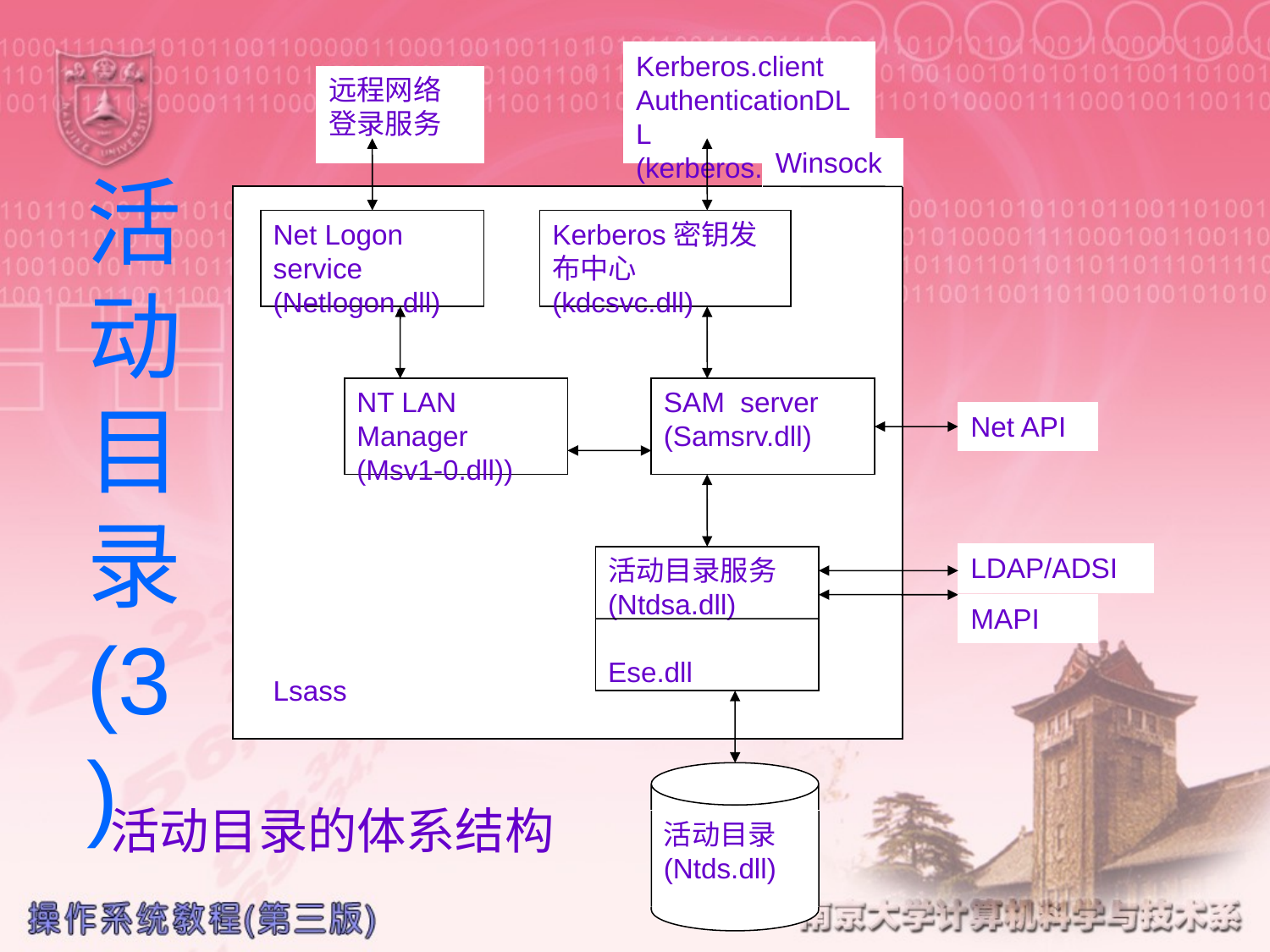

Kerberos.client
AuthenticationDLL
(kerberos.dll)
远程网络
登录服务

Winsock

Net Logon service
(Netlogon.dll)
Kerberos密钥发布中心(kdcsvc.dll)

NT LAN Manager
(Msv1-0.dll))
SAM  server
(Samsrv.dll)
Net API

LDAP/ADSI
活动目录服务
(Ntdsa.dll)

Ese.dll

MAPI

Lsass
Lsass

活动目录
(Ntds.dll)

 活动目录(3)
 活动目录的体系结构